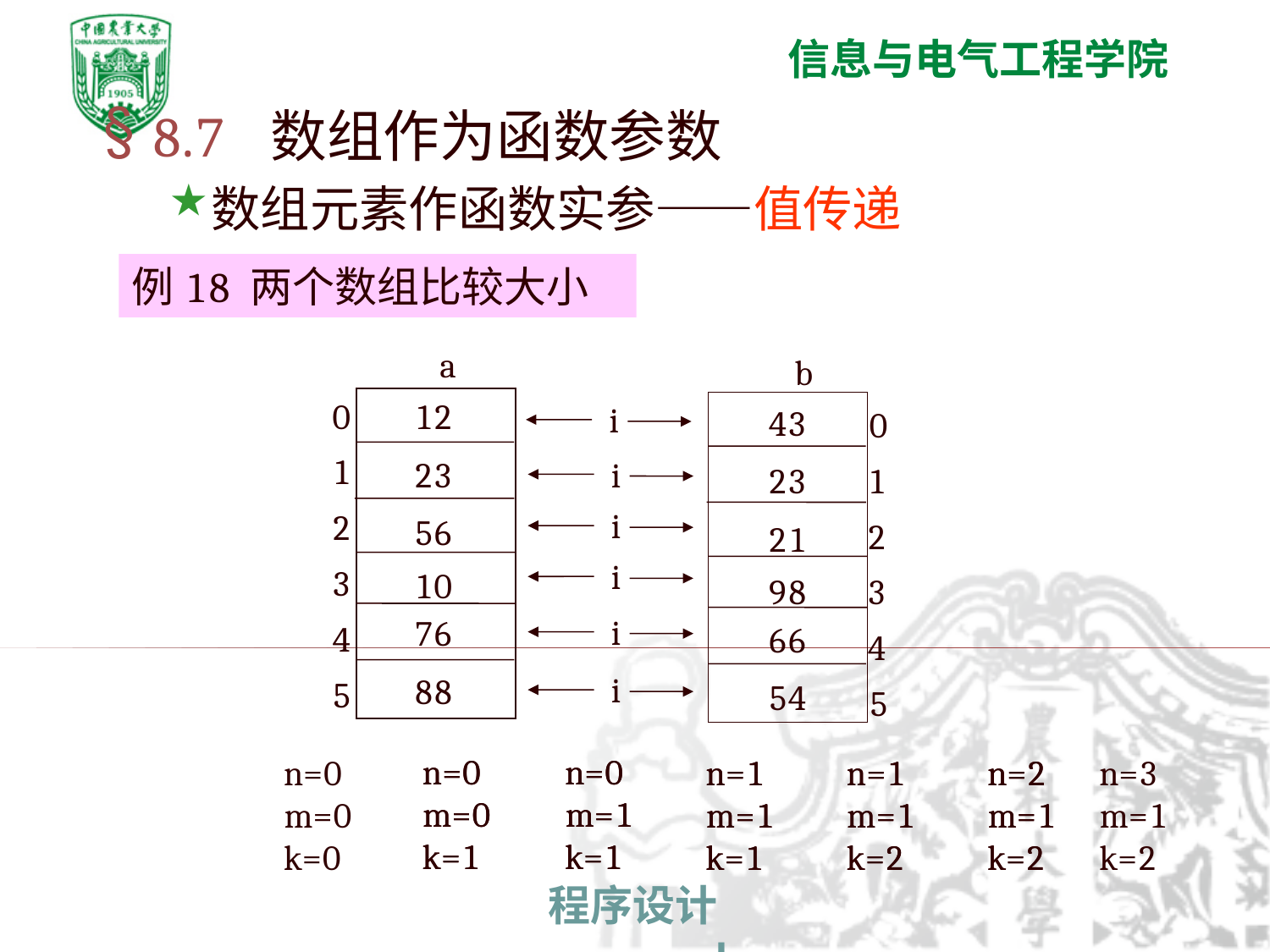

8.7  数组作为函数参数
数组元素作函数实参——值传递
例18 两个数组比较大小
a
0
1
2
3
4
5
12
23
56
10
76
88

b

0
1
2
3
4
5
43
23
21
98
66
54
i

n=0
m=0
k=1
i

n=0
m=1
k=1
i

n=1
m=1
k=1
i

n=1
m=1
k=2
i

n=2
m=1
k=2
i

n=3
m=1
k=2
n=0
m=0
k=1
n=0
m=1
k=1
n=1
m=1
k=1
n=0
m=0
k=0
n=1
m=1
k=2
n=2
m=1
k=2